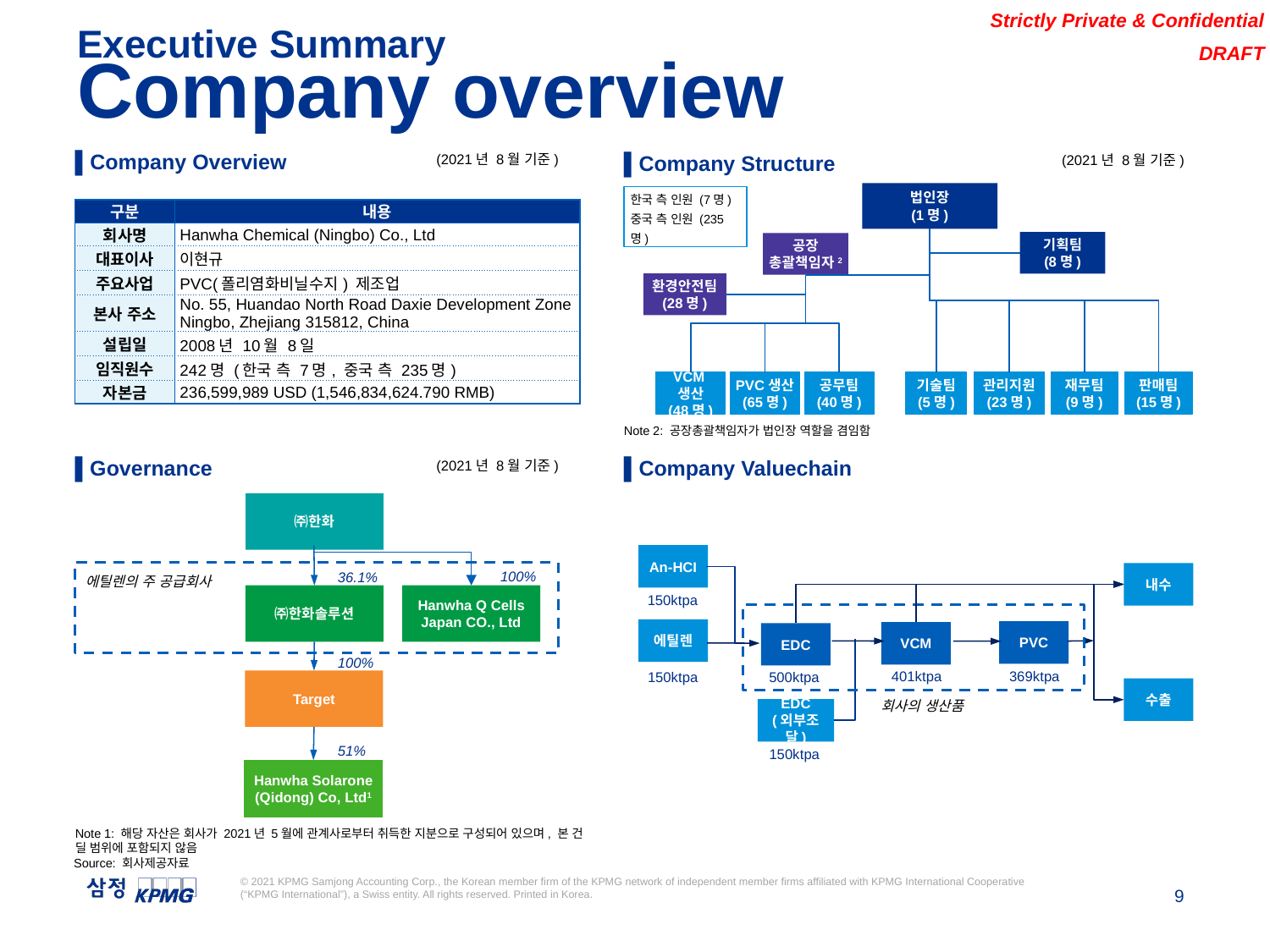

Executive Summary
Company overview
▌Company Overview
▌Company Structure
(2021년 8월 기준)
(2021년 8월 기준)
법인장
(1명)
한국 측 인원 (7명)
중국 측 인원 (235명)
| 구분 | 내용 |
| --- | --- |
| 회사명 | Hanwha Chemical (Ningbo) Co., Ltd |
| 대표이사 | 이현규 |
| 주요사업 | PVC(폴리염화비닐수지) 제조업 |
| 본사 주소 | No. 55, Huandao North Road Daxie Development Zone Ningbo, Zhejiang 315812, China |
| 설립일 | 2008년 10월 8일 |
| 임직원수 | 242명 (한국 측 7명, 중국 측 235명) |
| 자본금 | 236,599,989 USD (1,546,834,624.790 RMB) |
기획팀
(8명)
공장
총괄책임자2
환경안전팀
(28명)
VCM생산
(48명)
PVC생산
(65명)
공무팀
(40명)
기술팀
(5명)
관리지원
(23명)
재무팀
(9명)
판매팀
(15명)
Note 2: 공장총괄책임자가 법인장 역할을 겸임함
▌Governance
▌Company Valuechain
(2021년 8월 기준)
㈜한화
An-HCI
100%

36.1%
내수
에틸렌의 주 공급회사
150ktpa
Hanwha Q Cells Japan CO., Ltd
㈜한화솔루션

에틸렌
PVC
VCM
EDC
100%
401ktpa
369ktpa
150ktpa
500ktpa
Target
수출
회사의 생산품
EDC
(외부조달)
51%
150ktpa
Hanwha Solarone (Qidong) Co, Ltd1
Note 1: 해당 자산은 회사가 2021년 5월에 관계사로부터 취득한 지분으로 구성되어 있으며, 본 건 딜 범위에 포함되지 않음
Source: 회사제공자료